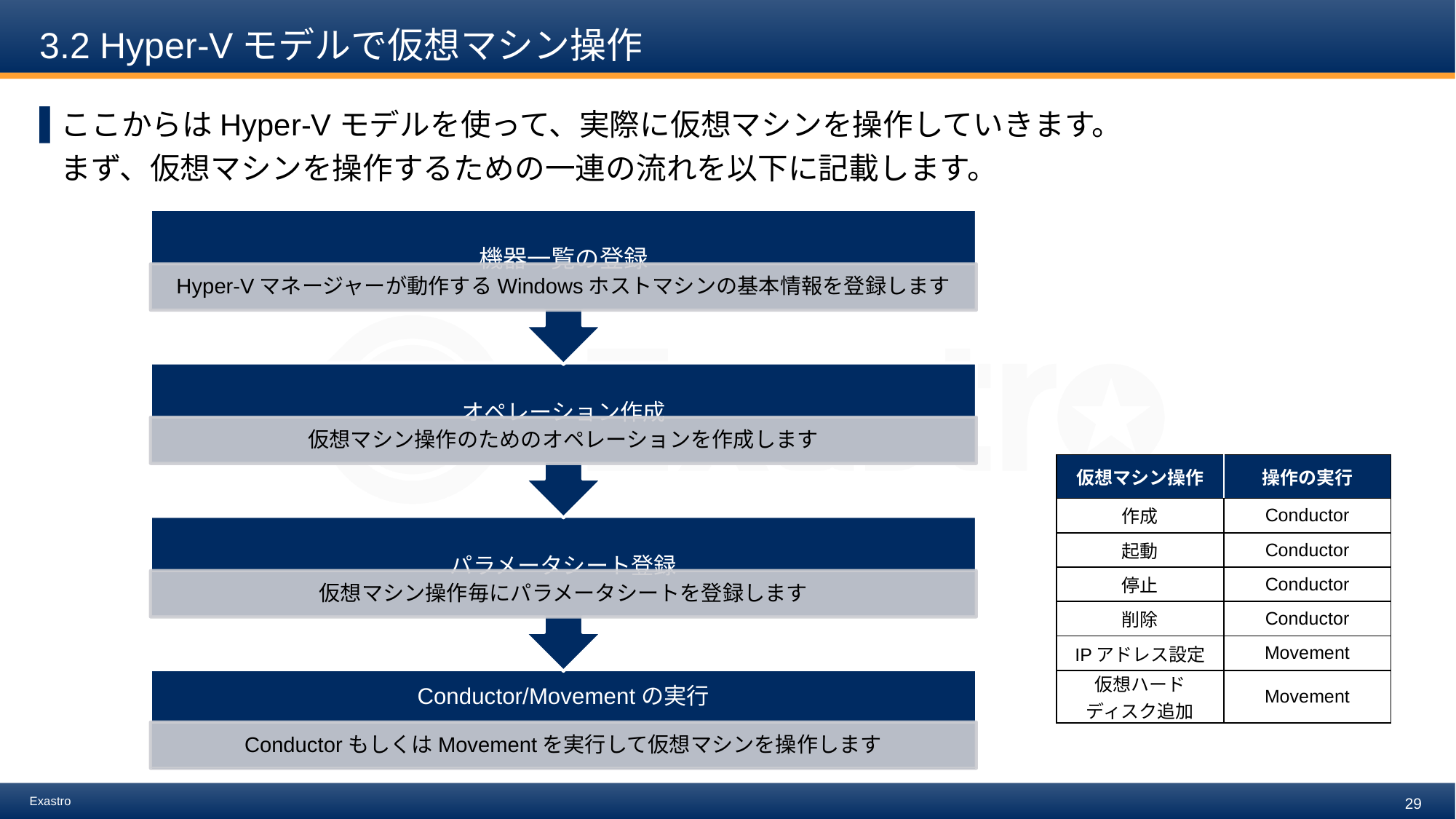

# 3.2 Hyper-Vモデルで仮想マシン操作
ここからはHyper-Vモデルを使って、実際に仮想マシンを操作していきます。
まず、仮想マシンを操作するための一連の流れを以下に記載します。
Conductor/Movementの実行
ConductorもしくはMovementを実行して仮想マシンを操作します
パラメータシート登録
仮想マシン操作毎にパラメータシートを登録します
オペレーション作成
仮想マシン操作のためのオペレーションを作成します
機器一覧の登録
Hyper-Vマネージャーが動作するWindowsホストマシンの基本情報を登録します
| 仮想マシン操作 | 操作の実行 |
| --- | --- |
| 作成 | Conductor |
| 起動 | Conductor |
| 停止 | Conductor |
| 削除 | Conductor |
| IPアドレス設定 | Movement |
| 仮想ハード ディスク追加 | Movement |